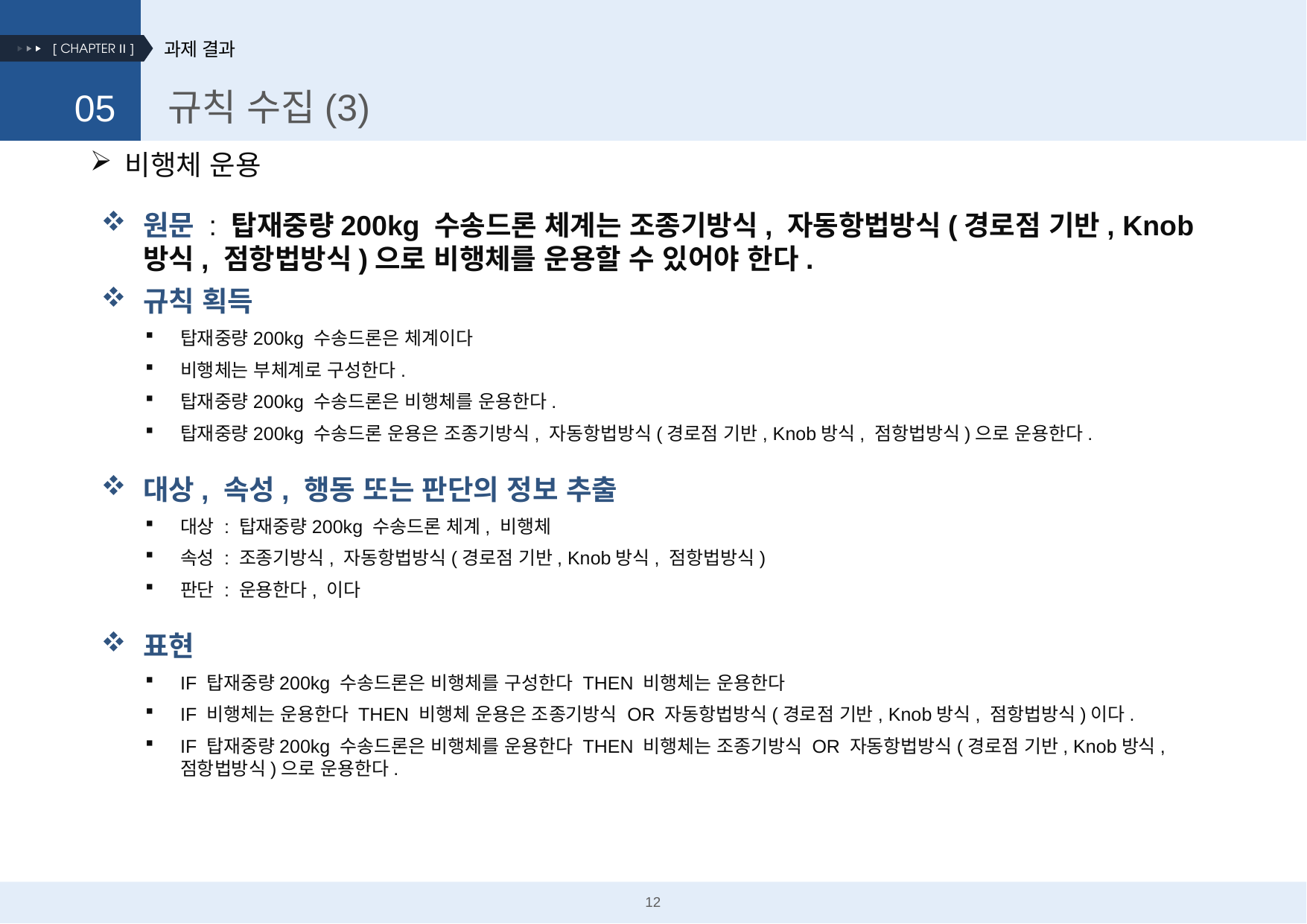

규칙 수집(3)
05
비행체 운용
원문 : 탑재중량200kg 수송드론 체계는 조종기방식, 자동항법방식(경로점 기반, Knob방식, 점항법방식)으로 비행체를 운용할 수 있어야 한다.
규칙 획득
탑재중량200kg 수송드론은 체계이다
비행체는 부체계로 구성한다.
탑재중량200kg 수송드론은 비행체를 운용한다.
탑재중량200kg 수송드론 운용은 조종기방식, 자동항법방식(경로점 기반, Knob방식, 점항법방식)으로 운용한다.
대상, 속성, 행동 또는 판단의 정보 추출
대상 : 탑재중량200kg 수송드론 체계, 비행체
속성 : 조종기방식, 자동항법방식(경로점 기반, Knob방식, 점항법방식)
판단 : 운용한다, 이다
표현
IF 탑재중량200kg 수송드론은 비행체를 구성한다 THEN 비행체는 운용한다
IF 비행체는 운용한다 THEN 비행체 운용은 조종기방식 OR 자동항법방식(경로점 기반, Knob방식, 점항법방식)이다.
IF 탑재중량200kg 수송드론은 비행체를 운용한다 THEN 비행체는 조종기방식 OR 자동항법방식(경로점 기반, Knob방식, 점항법방식)으로 운용한다.